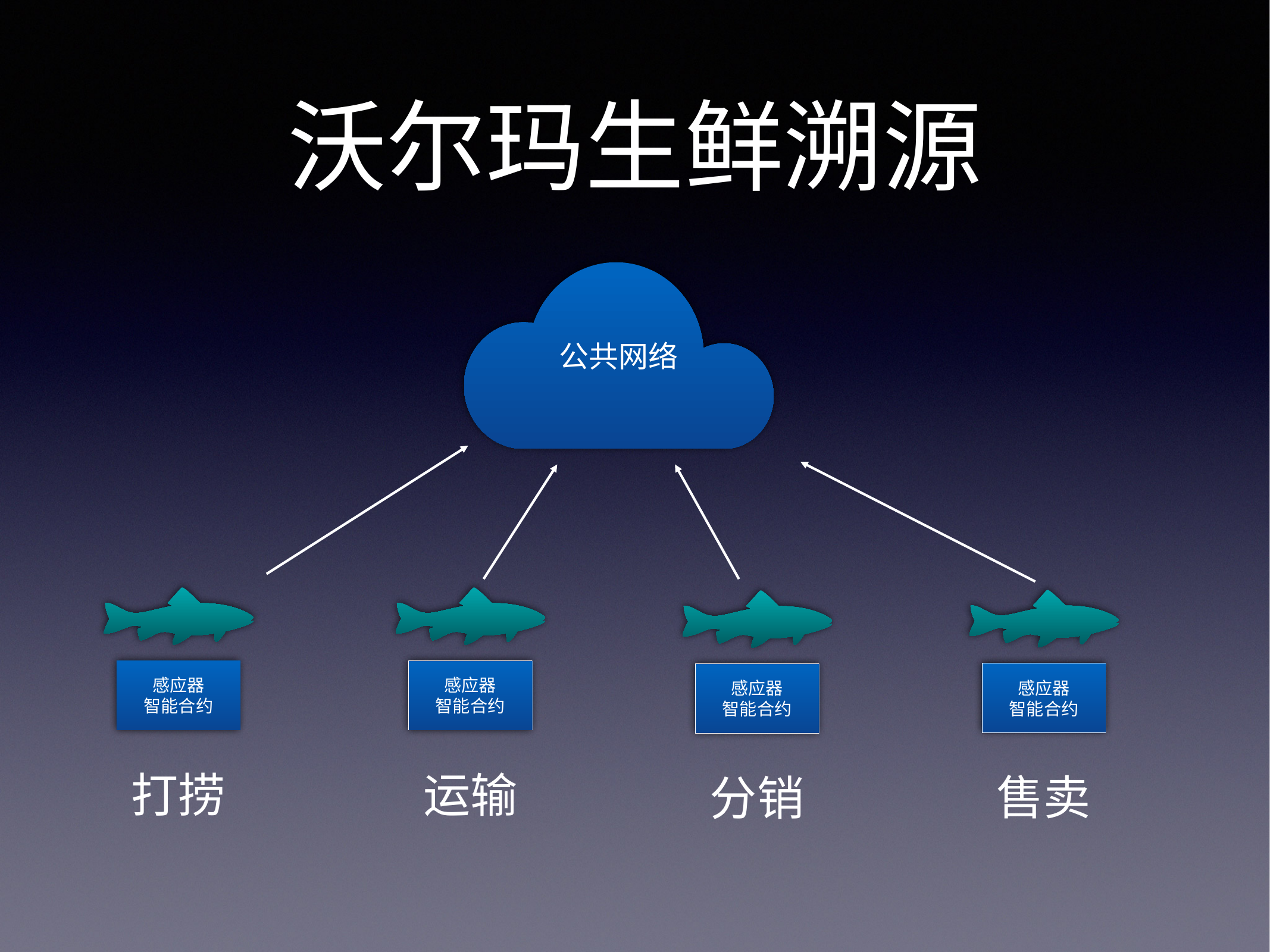

# 沃尔玛生鲜溯源
公共网络

感应器
智能合约
打捞

感应器
智能合约
运输

感应器
智能合约
售卖

感应器
智能合约
分销